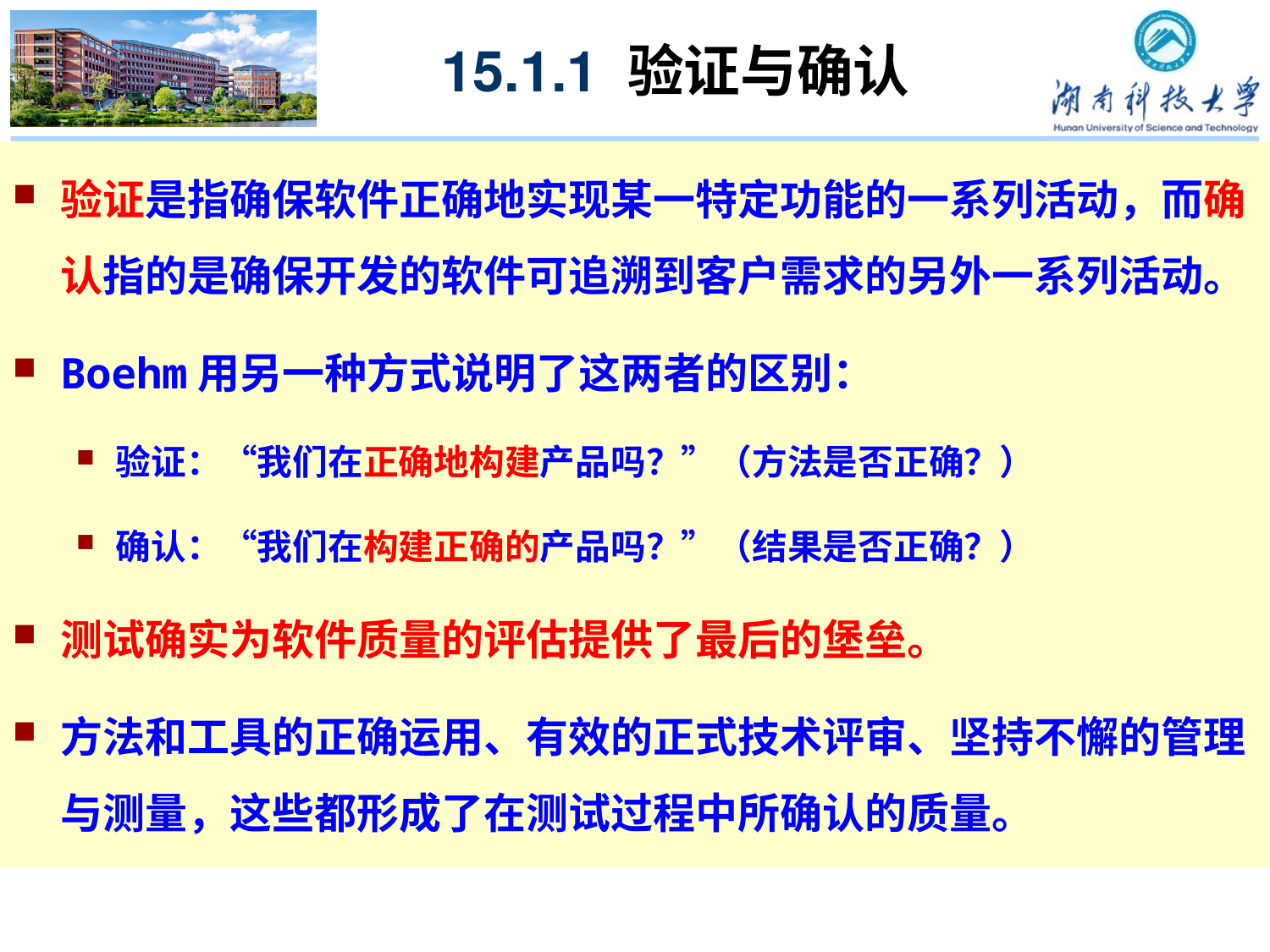

15.1.1 验证与确认
验证是指确保软件正确地实现某一特定功能的一系列活动，而确认指的是确保开发的软件可追溯到客户需求的另外一系列活动。
Boehm用另一种方式说明了这两者的区别：
验证：“我们在正确地构建产品吗？”（方法是否正确？）
确认：“我们在构建正确的产品吗？”（结果是否正确？）
测试确实为软件质量的评估提供了最后的堡垒。
方法和工具的正确运用、有效的正式技术评审、坚持不懈的管理与测量，这些都形成了在测试过程中所确认的质量。
7